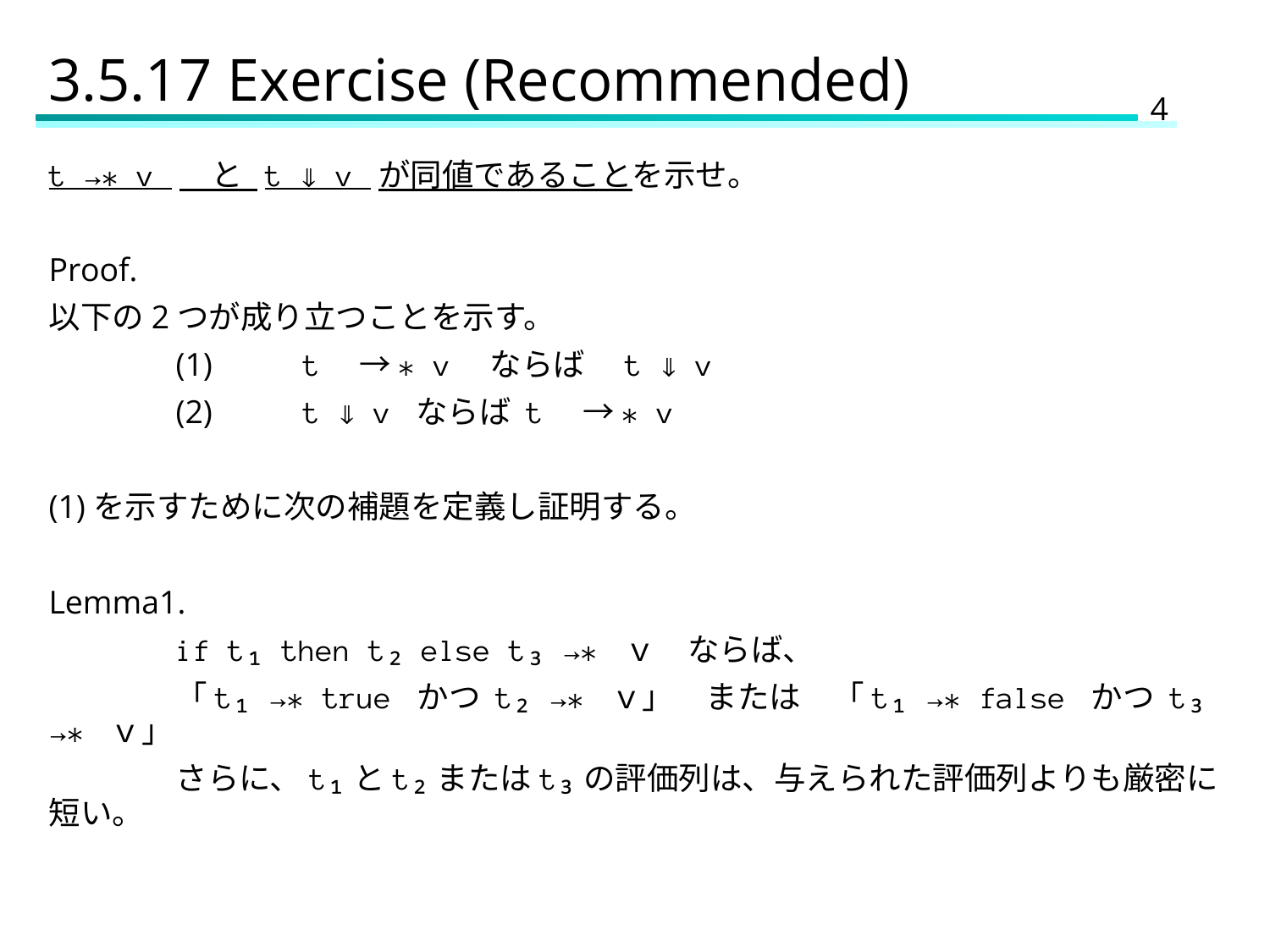

# 3.5.17 Exercise (Recommended)
t →* v 　と  t ⇓ v が同値であることを示せ。

Proof.
以下の2つが成り立つことを示す。
	(1)	t　→* v　ならば　t ⇓ v
	(2)	t ⇓ v ならば t　→* v

(1)を示すために次の補題を定義し証明する。

Lemma1.
	if t₁ then t₂ else t₃ →* ｖ　ならば、
	「t₁ →* true かつ t₂ →* ｖ」　または　「t₁ →* false かつ t₃ →* ｖ」
　	さらに、t₁とt₂またはt₃の評価列は、与えられた評価列よりも厳密に短い。